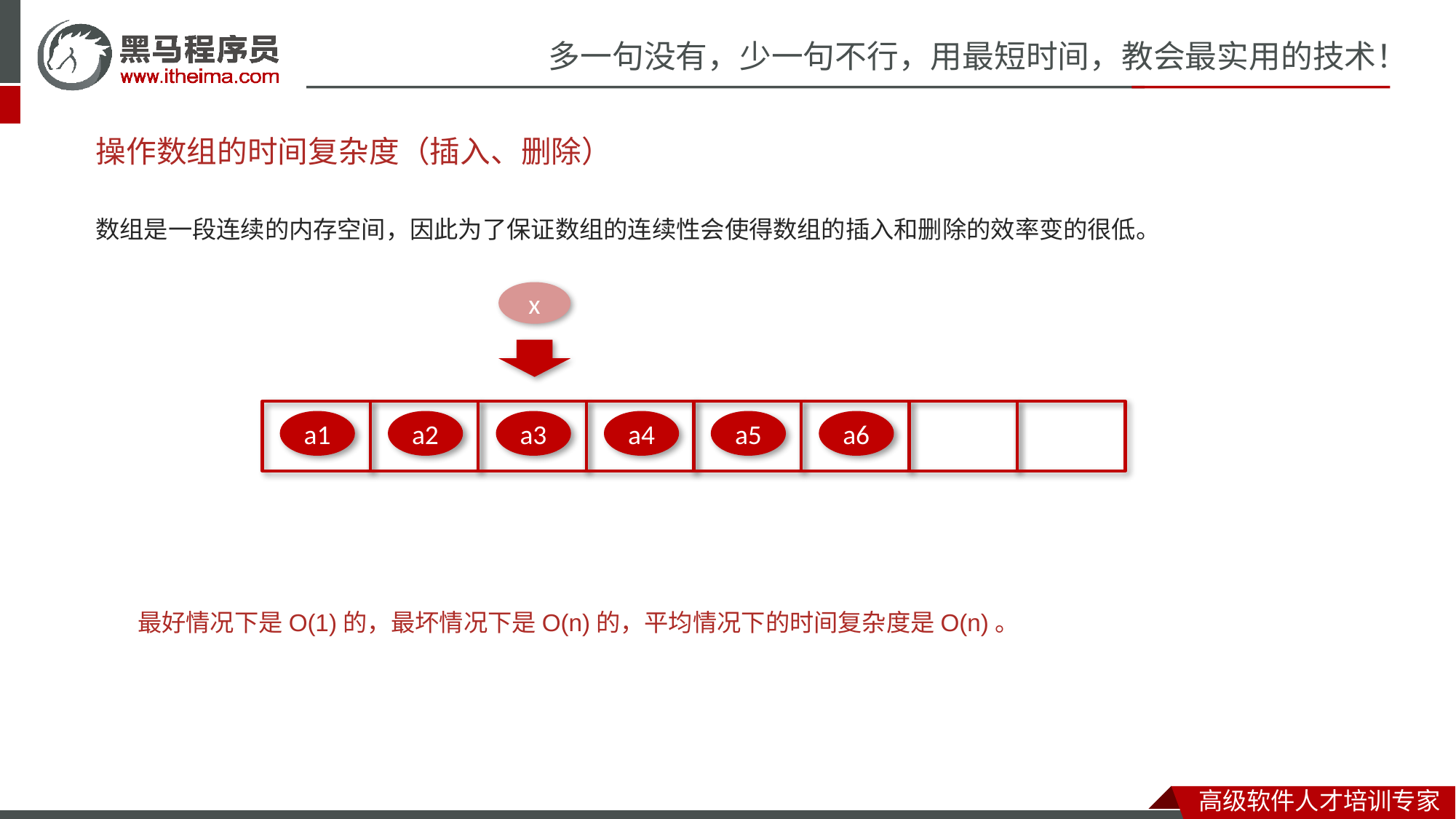

# 操作数组的时间复杂度（插入、删除）
数组是一段连续的内存空间，因此为了保证数组的连续性会使得数组的插入和删除的效率变的很低。
x

a1
a2
a3
a4
a5
a6
最好情况下是O(1)的，最坏情况下是O(n)的，平均情况下的时间复杂度是O(n)。